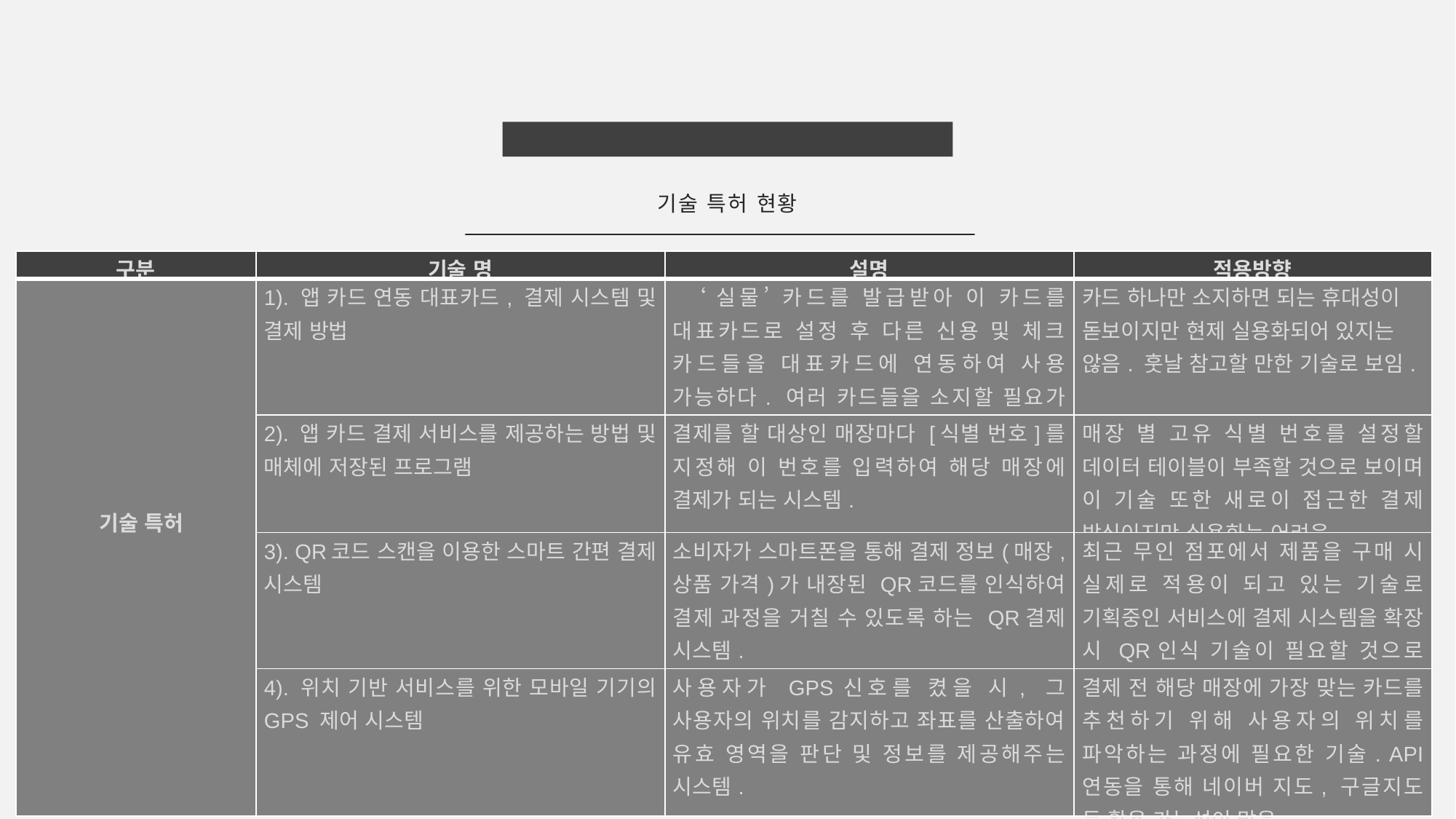

03.기술 현황

기술 특허 현황
| 구분 | 기술 명 | 설명 | 적용방향 |
| --- | --- | --- | --- |
| 기술 특허 | 1). 앱 카드 연동 대표카드, 결제 시스템 및 결제 방법 | ‘실물’ 카드를 발급받아 이 카드를 대표카드로 설정 후 다른 신용 및 체크 카드들을 대표카드에 연동하여 사용 가능하다. 여러 카드들을 소지할 필요가 없어 편리함. | 카드 하나만 소지하면 되는 휴대성이 돋보이지만 현제 실용화되어 있지는 않음. 훗날 참고할 만한 기술로 보임. |
|  | 2). 앱 카드 결제 서비스를 제공하는 방법 및 매체에 저장된 프로그램 | 결제를 할 대상인 매장마다 [식별 번호]를 지정해 이 번호를 입력하여 해당 매장에 결제가 되는 시스템. | 매장 별 고유 식별 번호를 설정할 데이터 테이블이 부족할 것으로 보이며 이 기술 또한 새로이 접근한 결제 방식이지만 실용화는 어려움. |
|  | 3). QR코드 스캔을 이용한 스마트 간편 결제 시스템 | 소비자가 스마트폰을 통해 결제 정보(매장, 상품 가격)가 내장된 QR코드를 인식하여 결제 과정을 거칠 수 있도록 하는 QR결제 시스템. | 최근 무인 점포에서 제품을 구매 시 실제로 적용이 되고 있는 기술로 기획중인 서비스에 결제 시스템을 확장 시 QR인식 기술이 필요할 것으로 보임. |
|  | 4). 위치 기반 서비스를 위한 모바일 기기의 GPS 제어 시스템 | 사용자가 GPS신호를 켰을 시, 그 사용자의 위치를 감지하고 좌표를 산출하여 유효 영역을 판단 및 정보를 제공해주는 시스템. | 결제 전 해당 매장에 가장 맞는 카드를 추천하기 위해 사용자의 위치를 파악하는 과정에 필요한 기술. API 연동을 통해 네이버 지도, 구글지도 등 활용 가능성이 많음. |
내 최선이다…미안타…